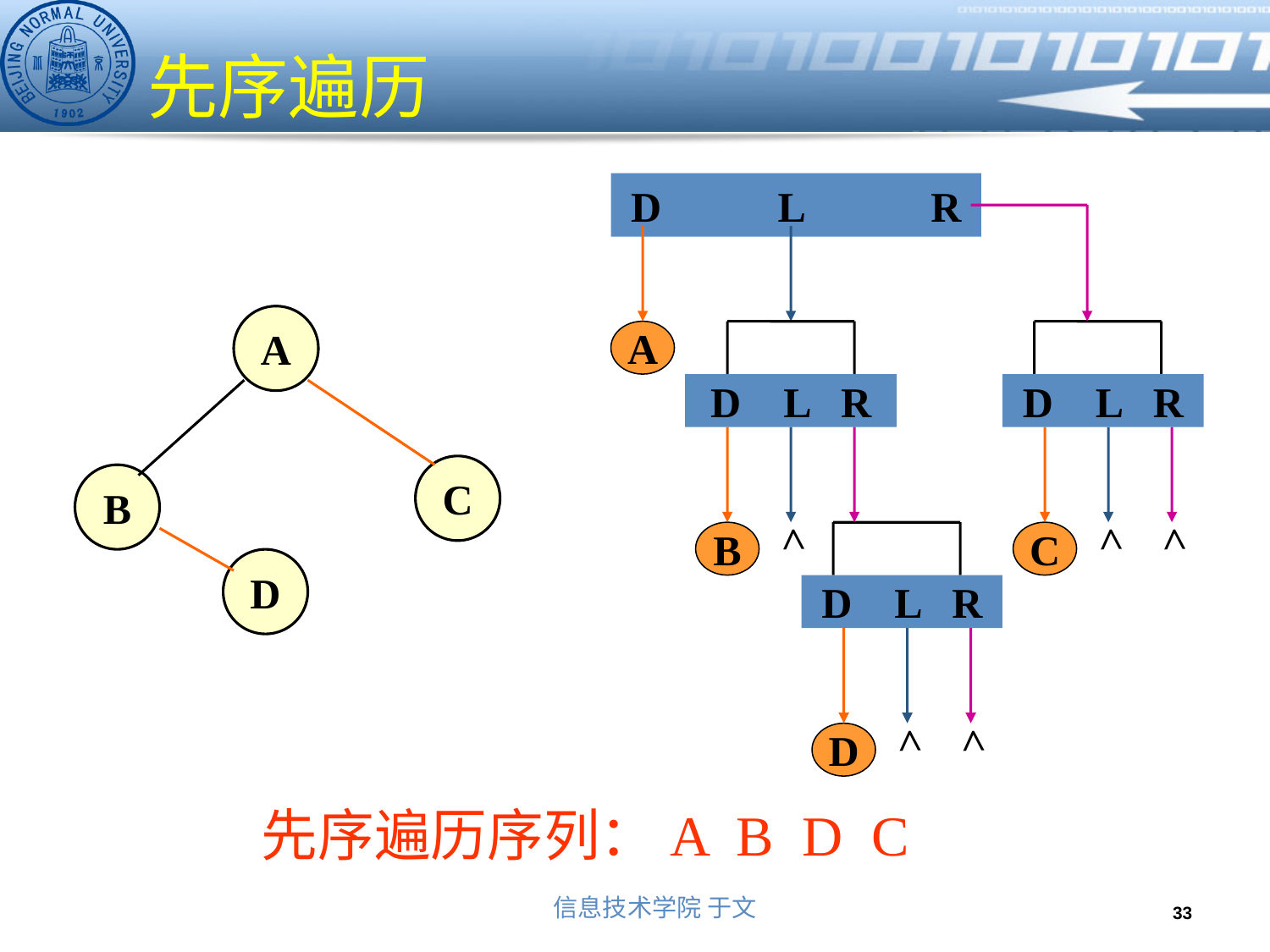

# 先序遍历
D           L            R

D    L   R

A

D    L   R
A

C
B

D

B

>

D    L   R

C

>

>

D

>

>
先序遍历序列：A  B  D  C
33